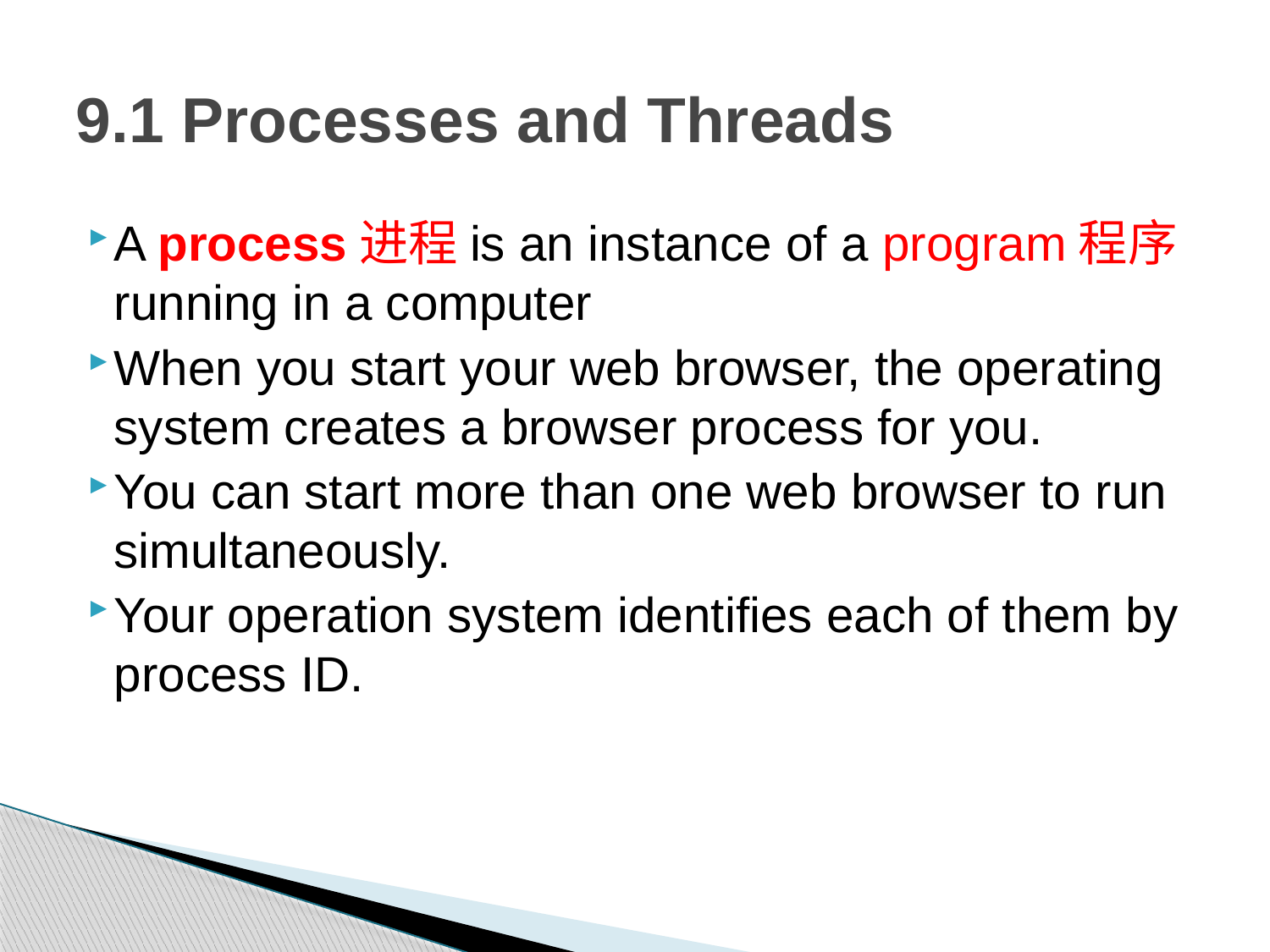

# 9.1 Processes and Threads
A process进程is an instance of a program程序 running in a computer
When you start your web browser, the operating system creates a browser process for you.
You can start more than one web browser to run simultaneously.
Your operation system identifies each of them by process ID.